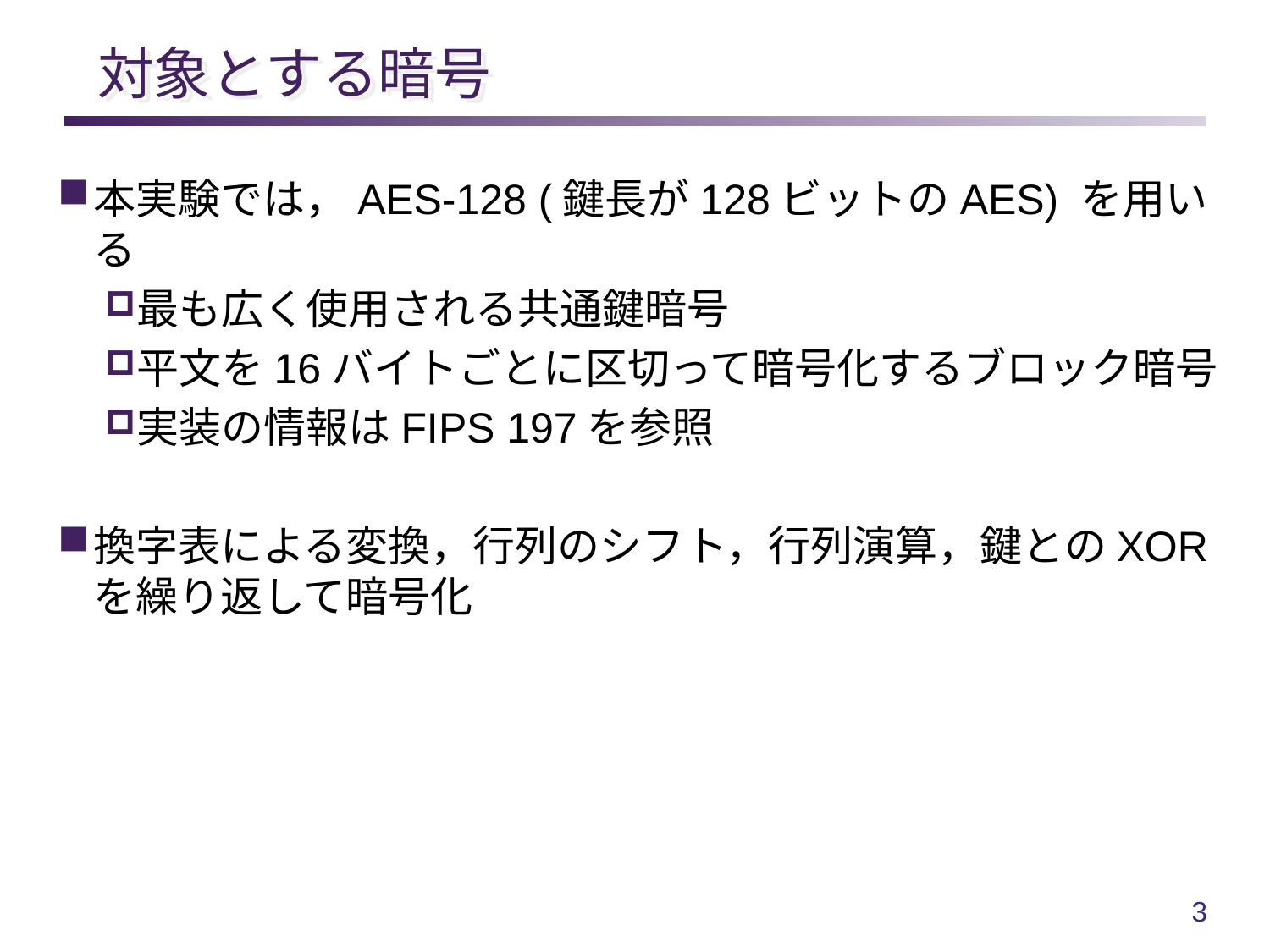

# 対象とする暗号
本実験では，AES-128 (鍵長が128ビットのAES) を用いる
最も広く使用される共通鍵暗号
平文を16バイトごとに区切って暗号化するブロック暗号
実装の情報はFIPS 197を参照

換字表による変換，行列のシフト，行列演算，鍵とのXORを繰り返して暗号化

3